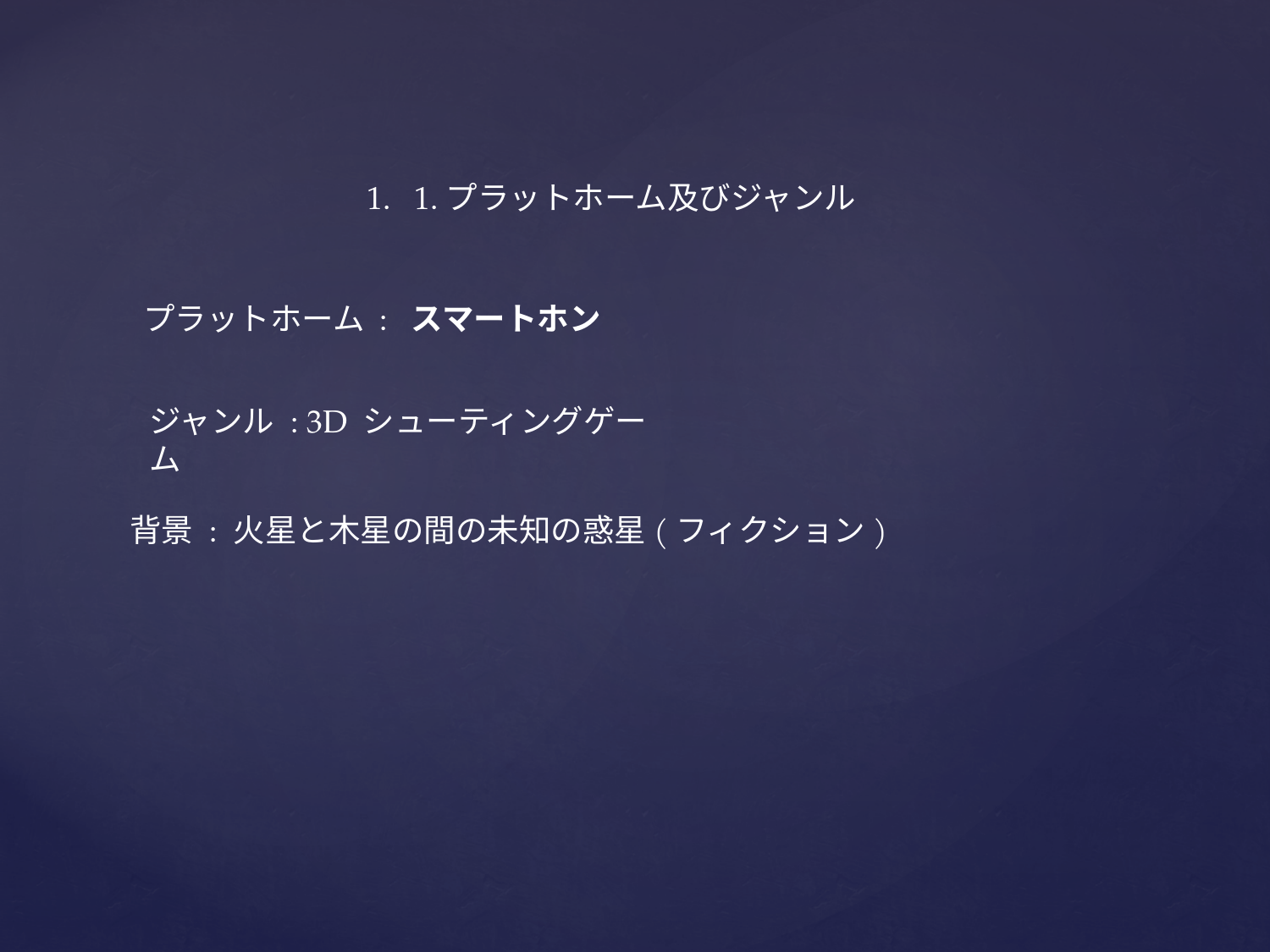

1.プラットホーム及びジャンル
プラットホーム :  スマートホン
ジャンル : 3D シューティングゲーム
背景 : 火星と木星の間の未知の惑星(フィクション)